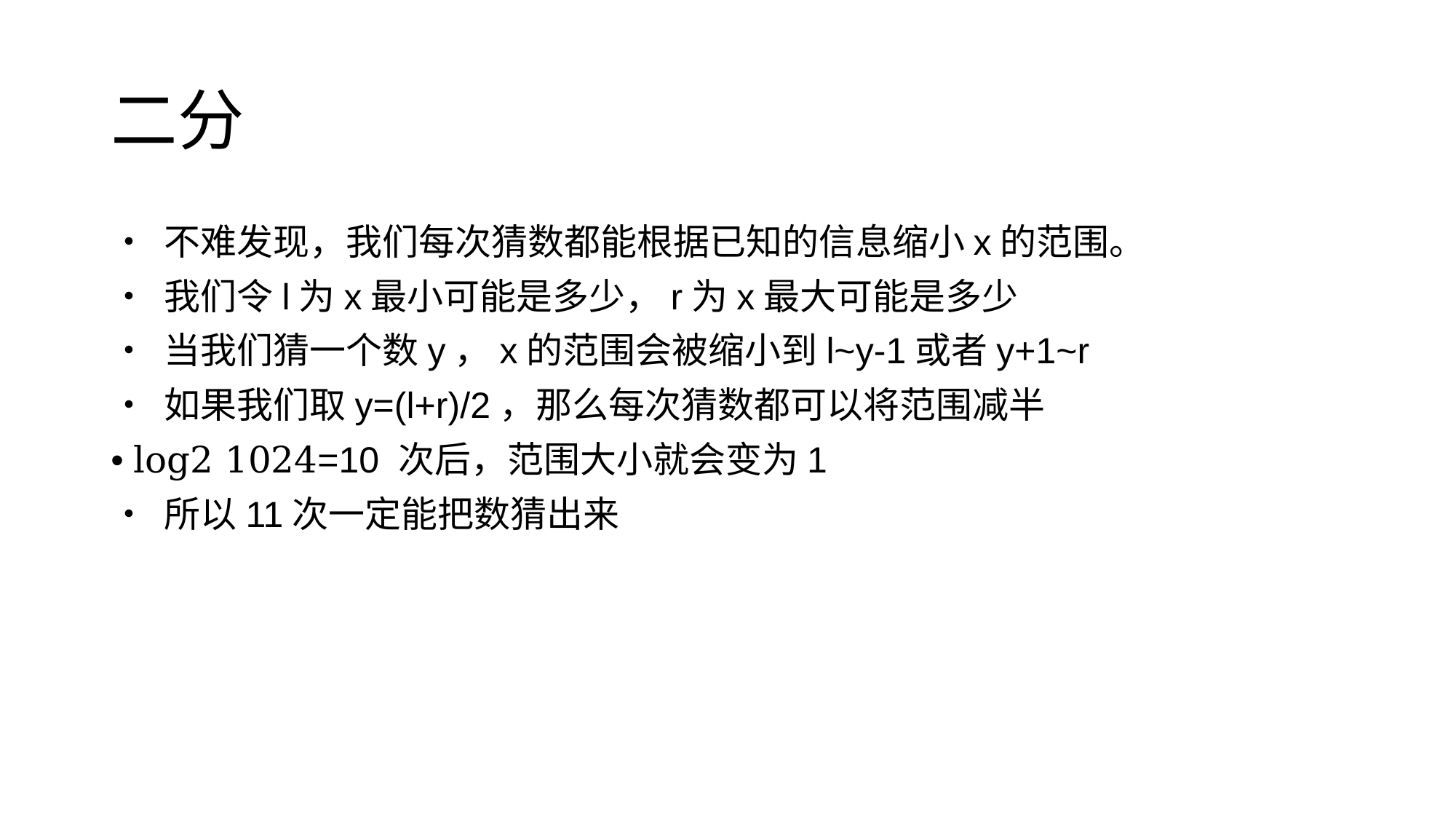

# 二分
• 不难发现，我们每次猜数都能根据已知的信息缩小x的范围。
• 我们令l为x最小可能是多少，r为x最大可能是多少
• 当我们猜一个数y，x的范围会被缩小到l~y-1或者y+1~r
• 如果我们取y=(l+r)/2，那么每次猜数都可以将范围减半
• log2 1024=10 次后，范围大小就会变为1
• 所以11次一定能把数猜出来